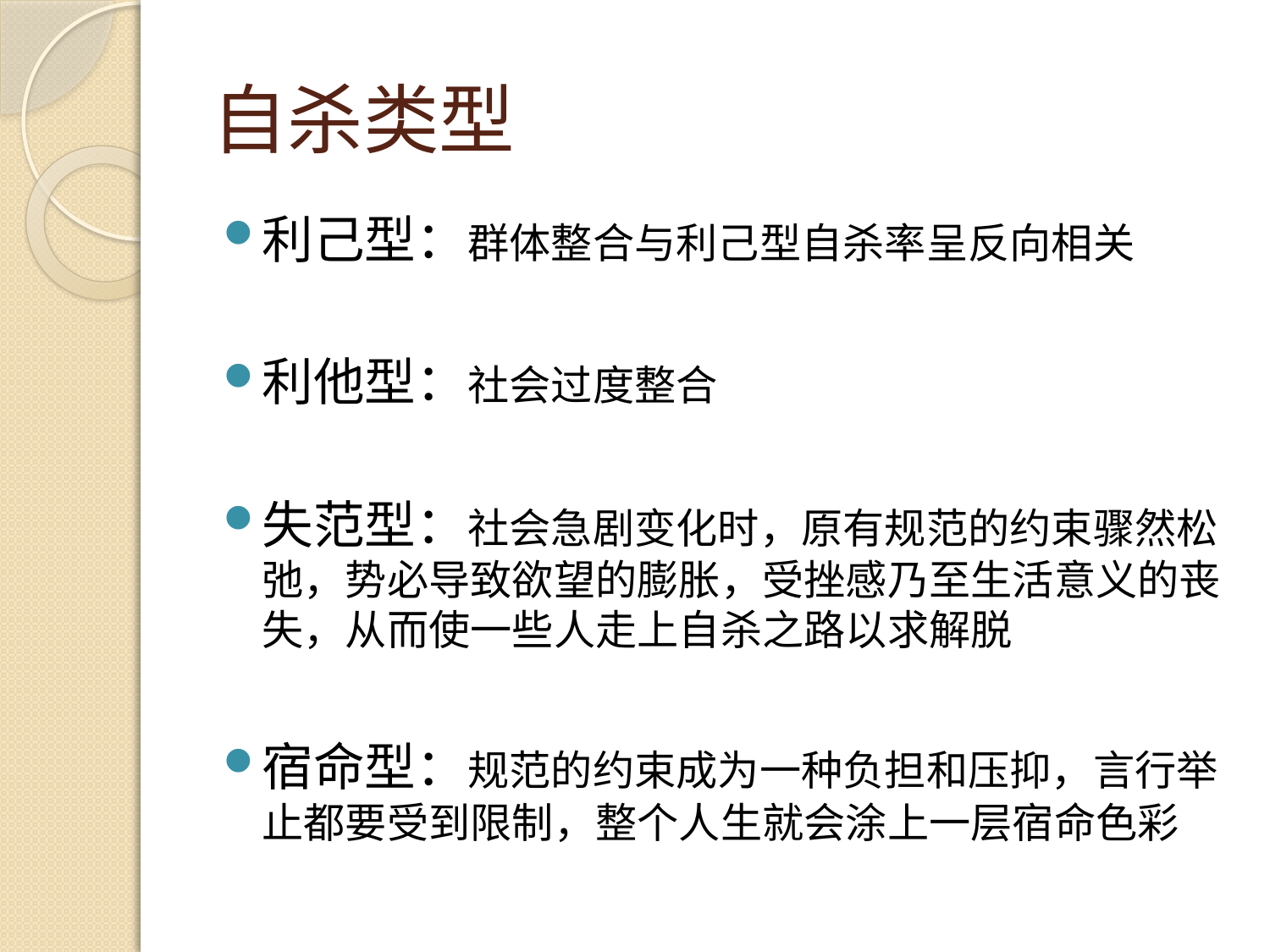

# 自杀类型
利己型：群体整合与利己型自杀率呈反向相关

利他型：社会过度整合

失范型：社会急剧变化时，原有规范的约束骤然松弛，势必导致欲望的膨胀，受挫感乃至生活意义的丧失，从而使一些人走上自杀之路以求解脱

宿命型：规范的约束成为一种负担和压抑，言行举止都要受到限制，整个人生就会涂上一层宿命色彩